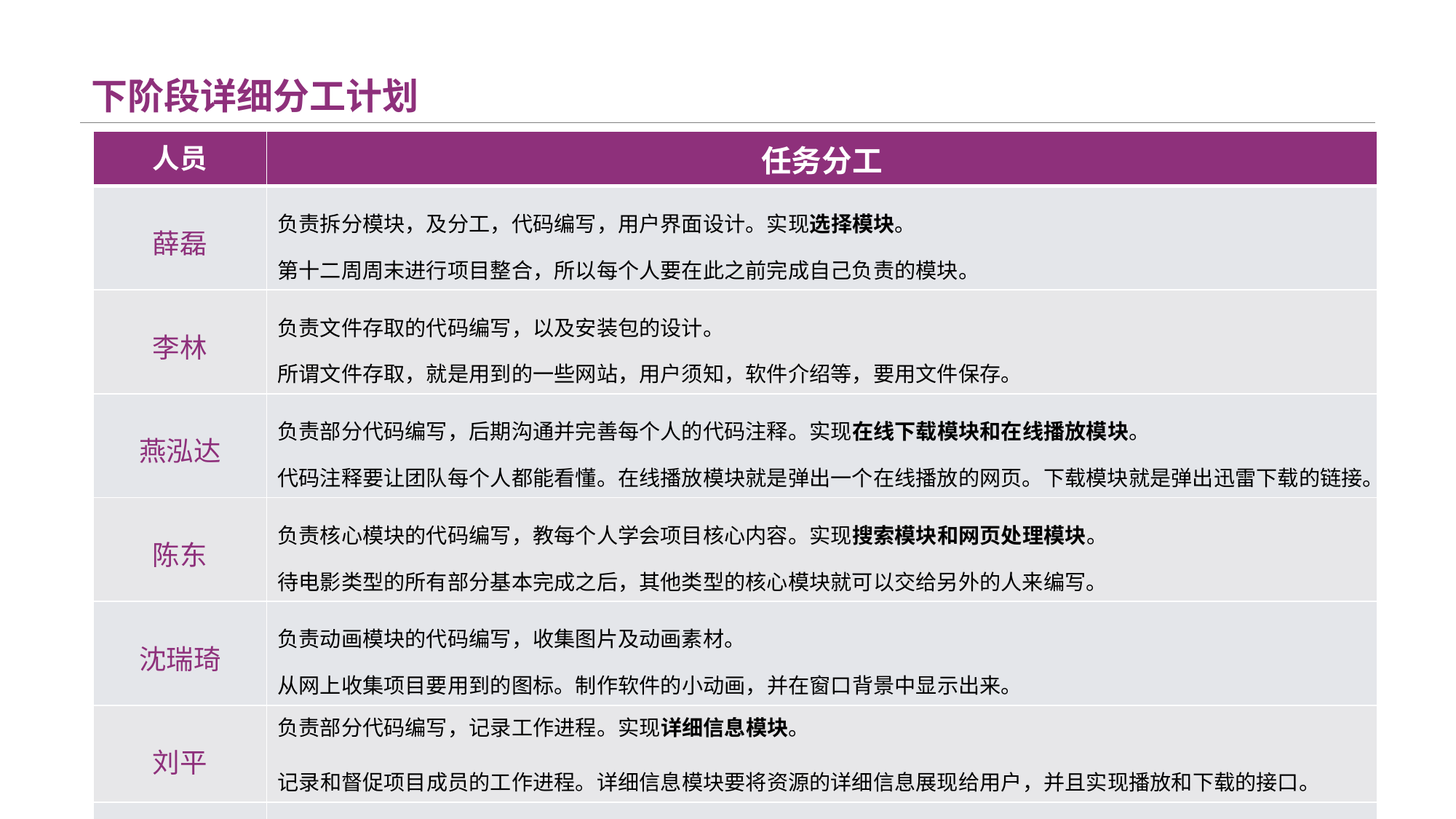

# 下阶段详细分工计划
| 人员 | 任务分工 |
| --- | --- |
| 薛磊 | 负责拆分模块，及分工，代码编写，用户界面设计。实现选择模块。 第十二周周末进行项目整合，所以每个人要在此之前完成自己负责的模块。 |
| 李林 | 负责文件存取的代码编写，以及安装包的设计。 所谓文件存取，就是用到的一些网站，用户须知，软件介绍等，要用文件保存。 |
| 燕泓达 | 负责部分代码编写，后期沟通并完善每个人的代码注释。实现在线下载模块和在线播放模块。 代码注释要让团队每个人都能看懂。在线播放模块就是弹出一个在线播放的网页。下载模块就是弹出迅雷下载的链接。 |
| 陈东 | 负责核心模块的代码编写，教每个人学会项目核心内容。实现搜索模块和网页处理模块。 待电影类型的所有部分基本完成之后，其他类型的核心模块就可以交给另外的人来编写。 |
| 沈瑞琦 | 负责动画模块的代码编写，收集图片及动画素材。 从网上收集项目要用到的图标。制作软件的小动画，并在窗口背景中显示出来。 |
| 刘平 | 负责部分代码编写，记录工作进程。实现详细信息模块。 记录和督促项目成员的工作进程。详细信息模块要将资源的详细信息展现给用户，并且实现播放和下载的接口。 |
| 蒋庆 | 负责用户界面的代码编写，UI设计。实现简要信息模块。 设计用户交互界面，将图标，图片，动画，放入到软件中。简要信息模块要用选项卡的方式展现出来，方便用户选择。 |
11